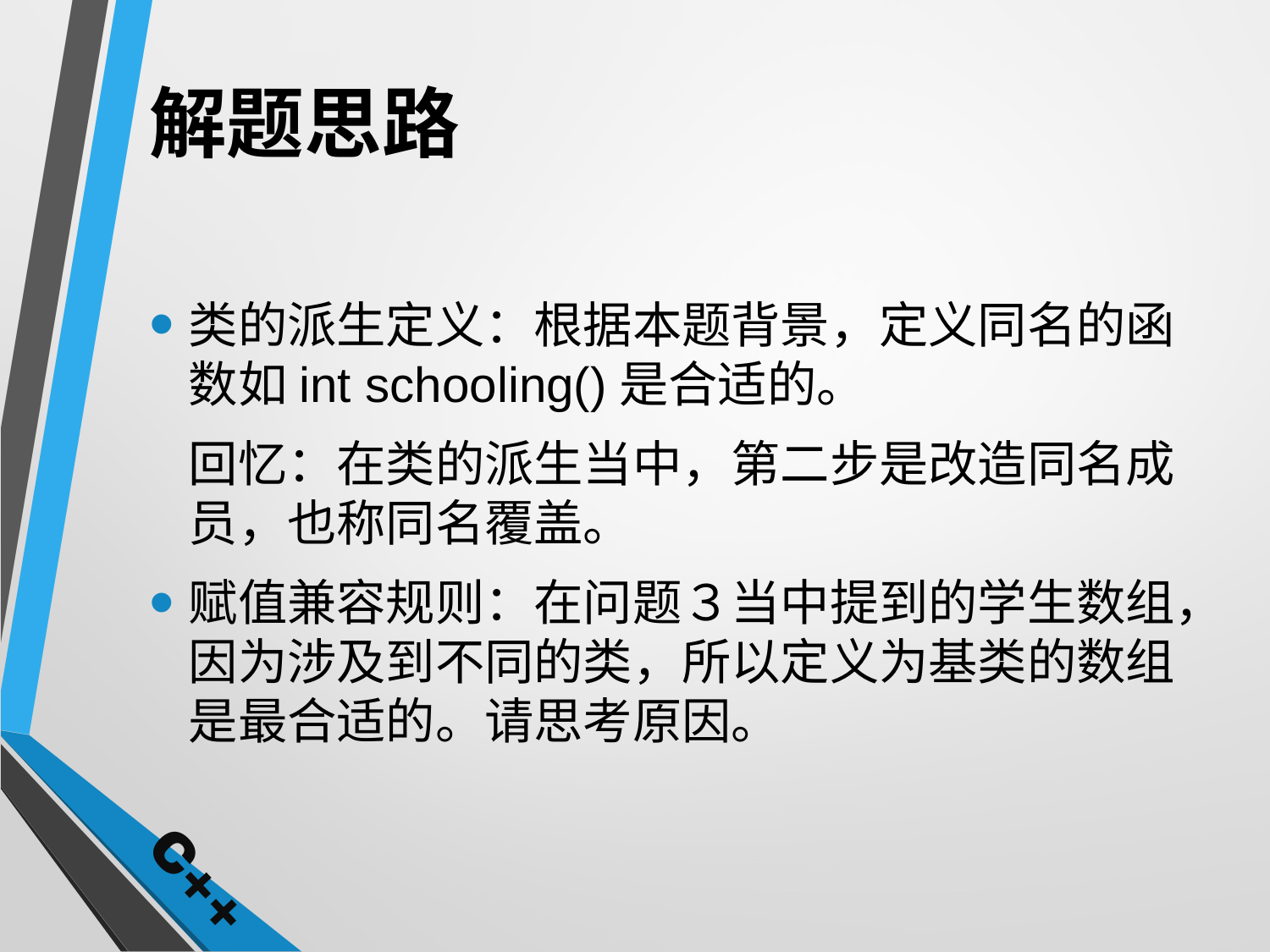

# 解题思路
类的派生定义：根据本题背景，定义同名的函数如int schooling()是合适的。
	回忆：在类的派生当中，第二步是改造同名成员，也称同名覆盖。
赋值兼容规则：在问题３当中提到的学生数组，因为涉及到不同的类，所以定义为基类的数组是最合适的。请思考原因。